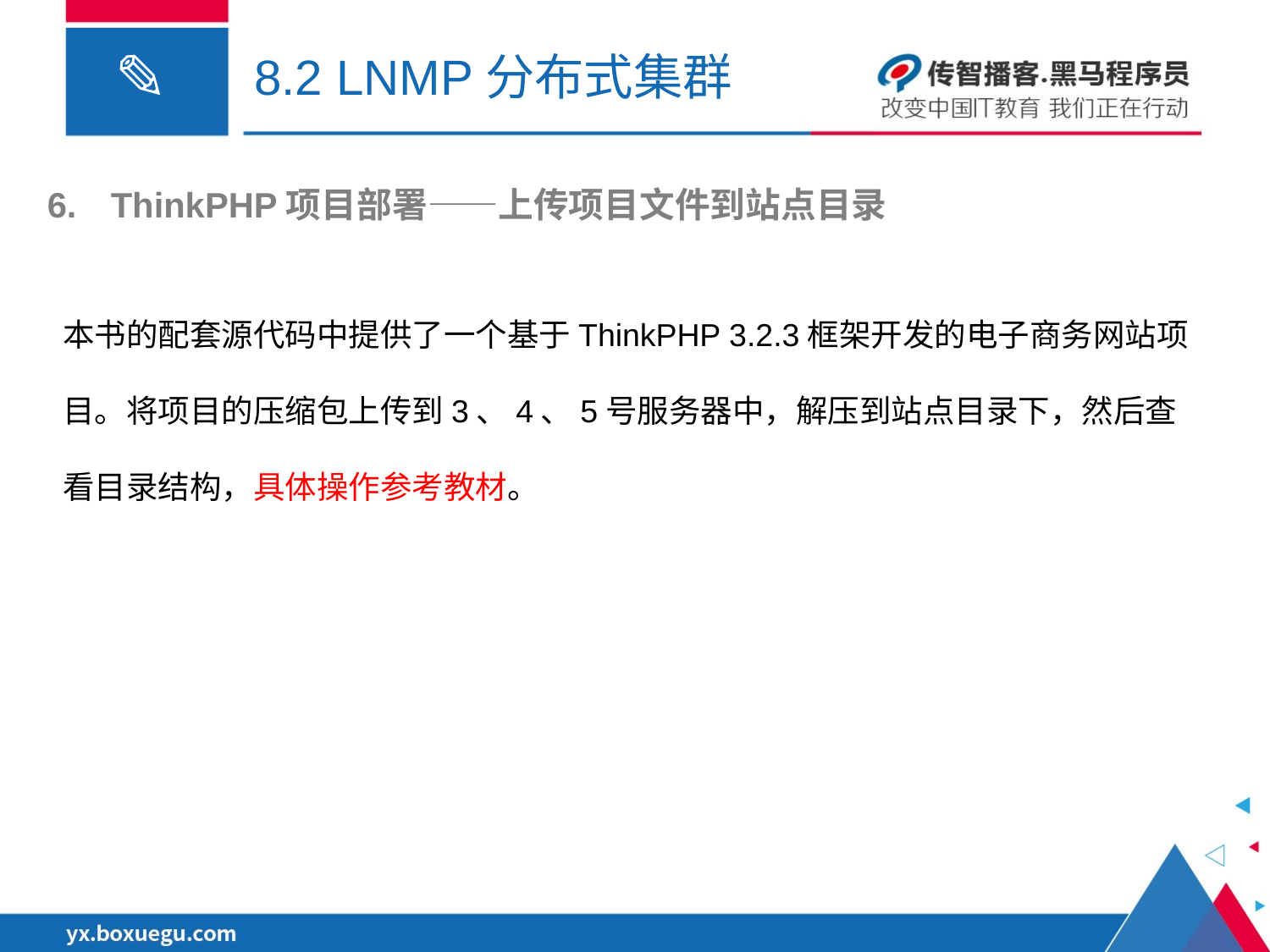

# 8.2 LNMP分布式集群
ThinkPHP项目部署——上传项目文件到站点目录
本书的配套源代码中提供了一个基于ThinkPHP 3.2.3框架开发的电子商务网站项目。将项目的压缩包上传到3、4、5号服务器中，解压到站点目录下，然后查看目录结构，具体操作参考教材。